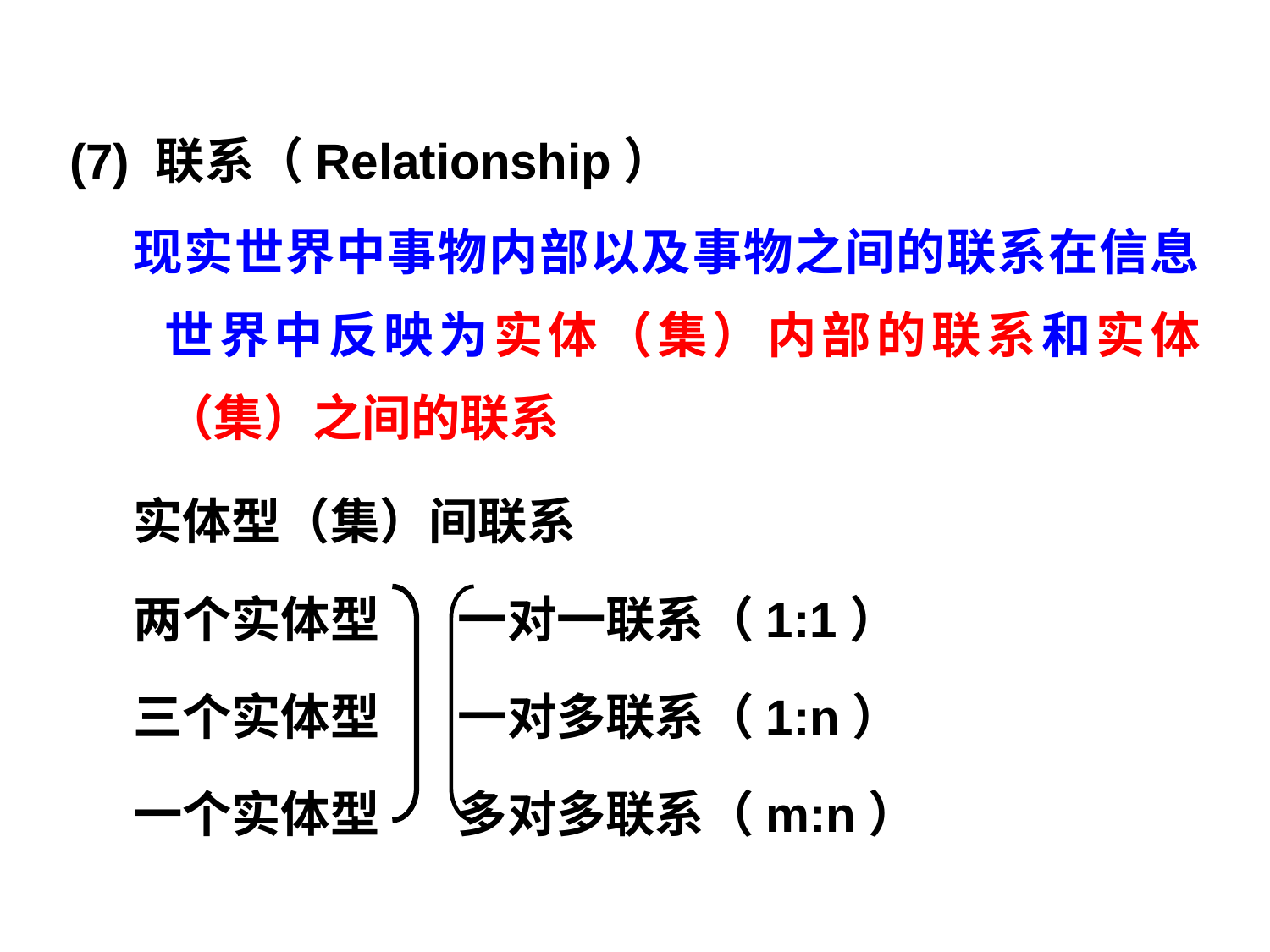

(7) 联系（Relationship）
现实世界中事物内部以及事物之间的联系在信息世界中反映为实体（集）内部的联系和实体（集）之间的联系
实体型（集）间联系
两个实体型       一对一联系（1:1）
三个实体型       一对多联系（1:n）
一个实体型       多对多联系（m:n）